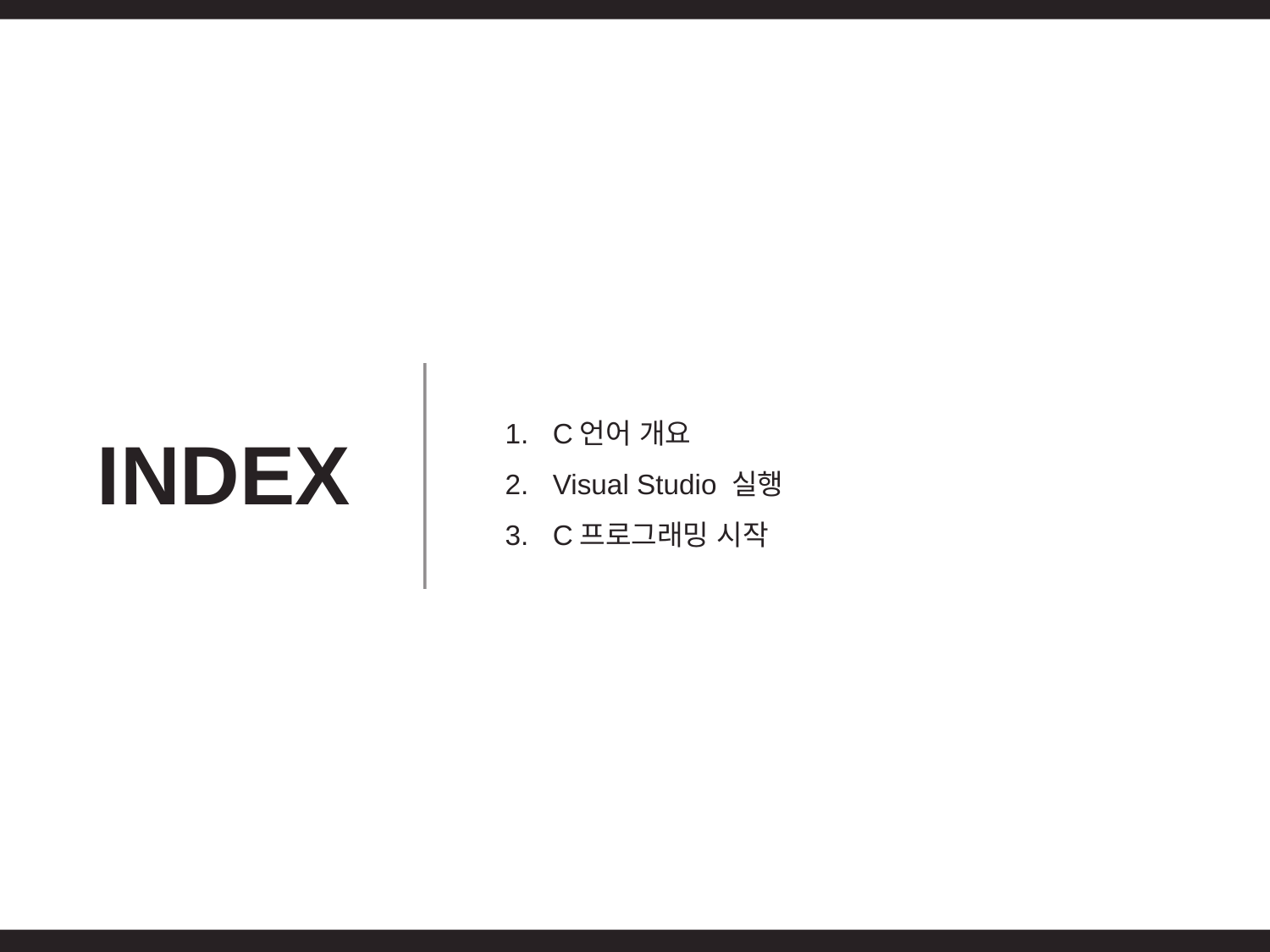

C언어 개요
Visual Studio 실행
C프로그래밍 시작
INDEX